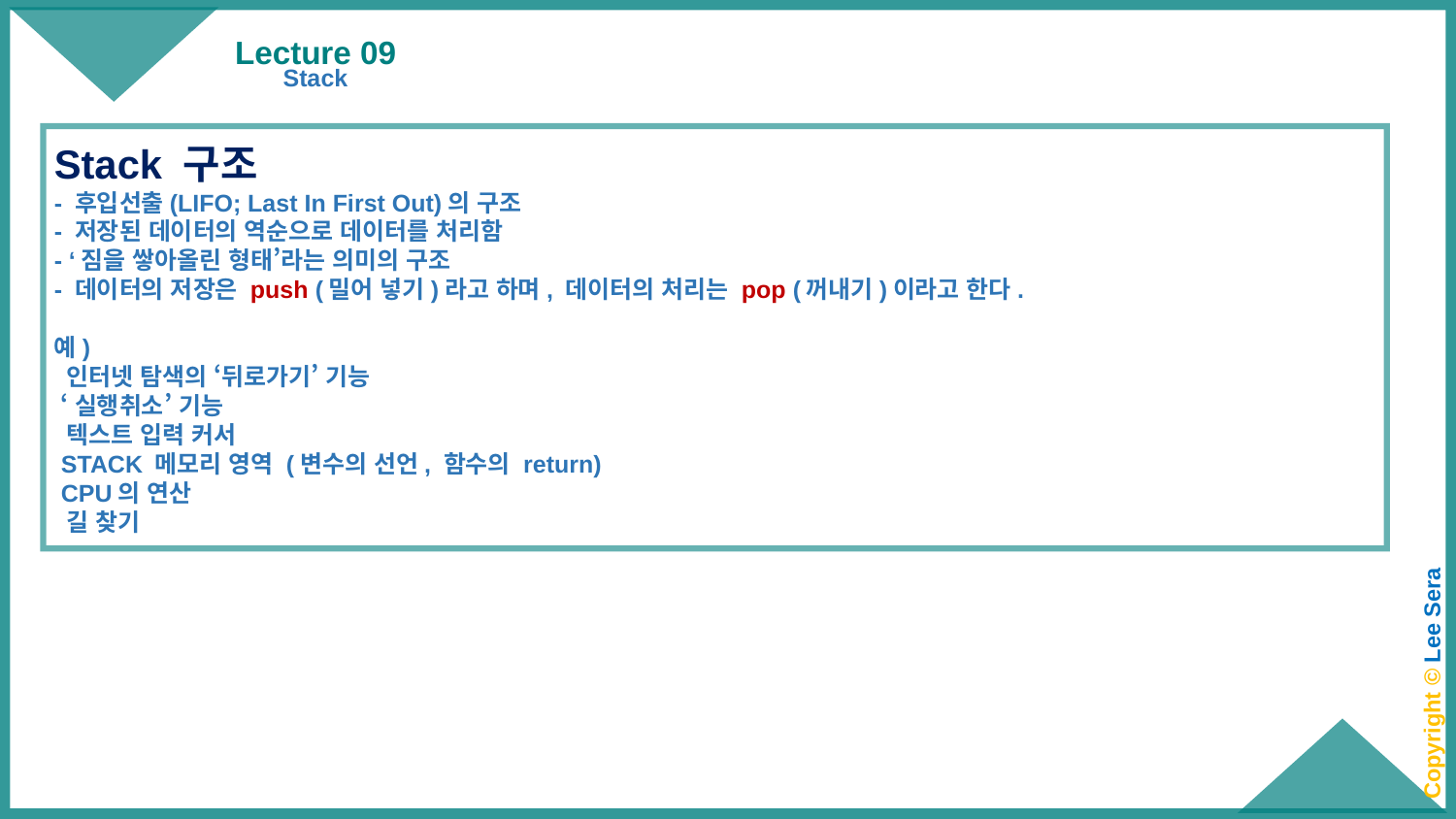

# Lecture 09
Stack
Stack 구조
- 후입선출(LIFO; Last In First Out)의 구조
- 저장된 데이터의 역순으로 데이터를 처리함
- ‘짐을 쌓아올린 형태’라는 의미의 구조
- 데이터의 저장은 push (밀어 넣기)라고 하며, 데이터의 처리는 pop (꺼내기)이라고 한다.

예)
 인터넷 탐색의 ‘뒤로가기’ 기능
 ‘실행취소’ 기능
 텍스트 입력 커서
 STACK 메모리 영역 (변수의 선언, 함수의 return)
 CPU의 연산
 길 찾기
Copyright © Lee Sera